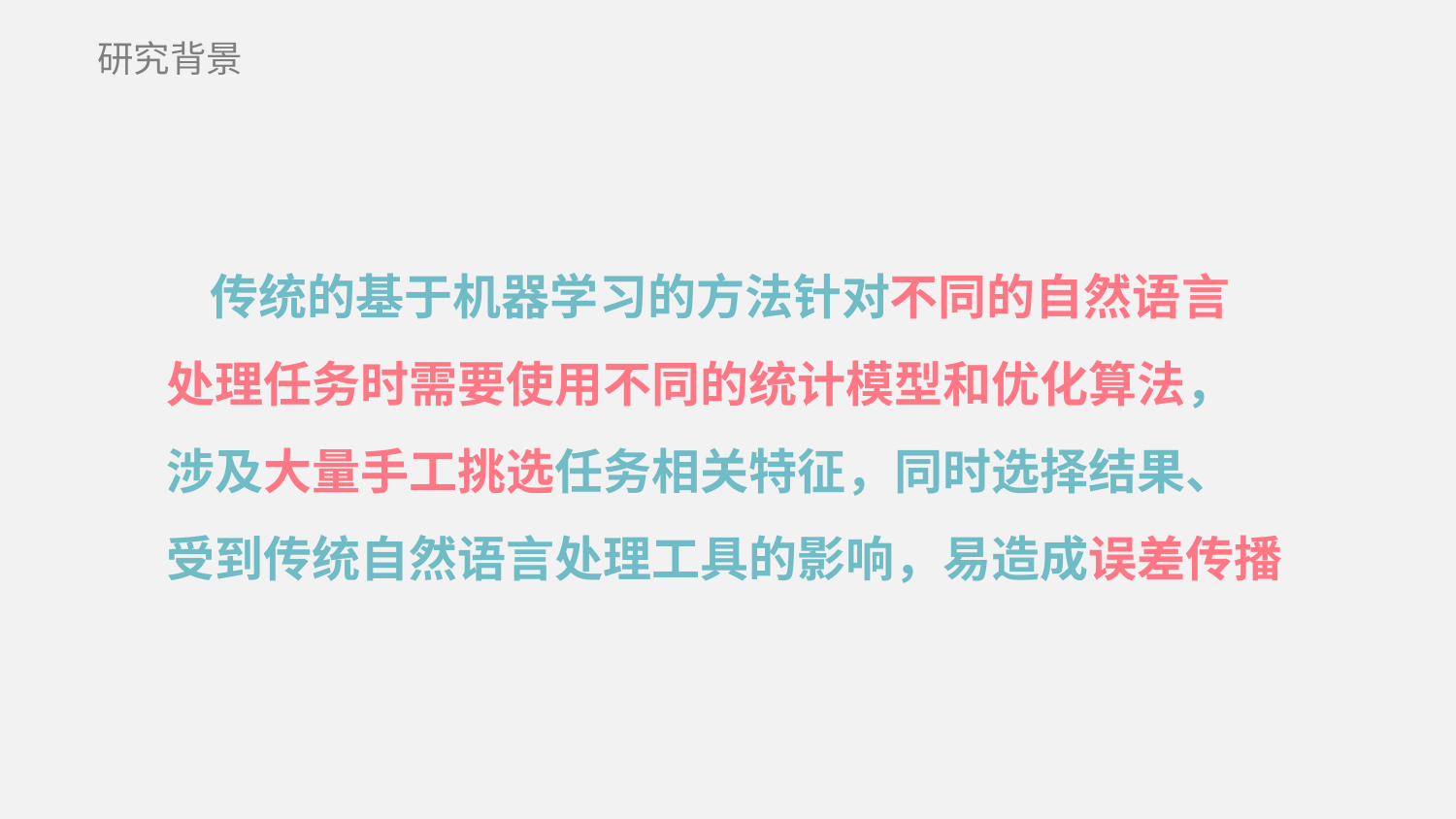

研究背景
   传统的基于机器学习的方法针对不同的自然语言
处理任务时需要使用不同的统计模型和优化算法，
涉及大量手工挑选任务相关特征，同时选择结果、
受到传统自然语言处理工具的影响，易造成误差传播